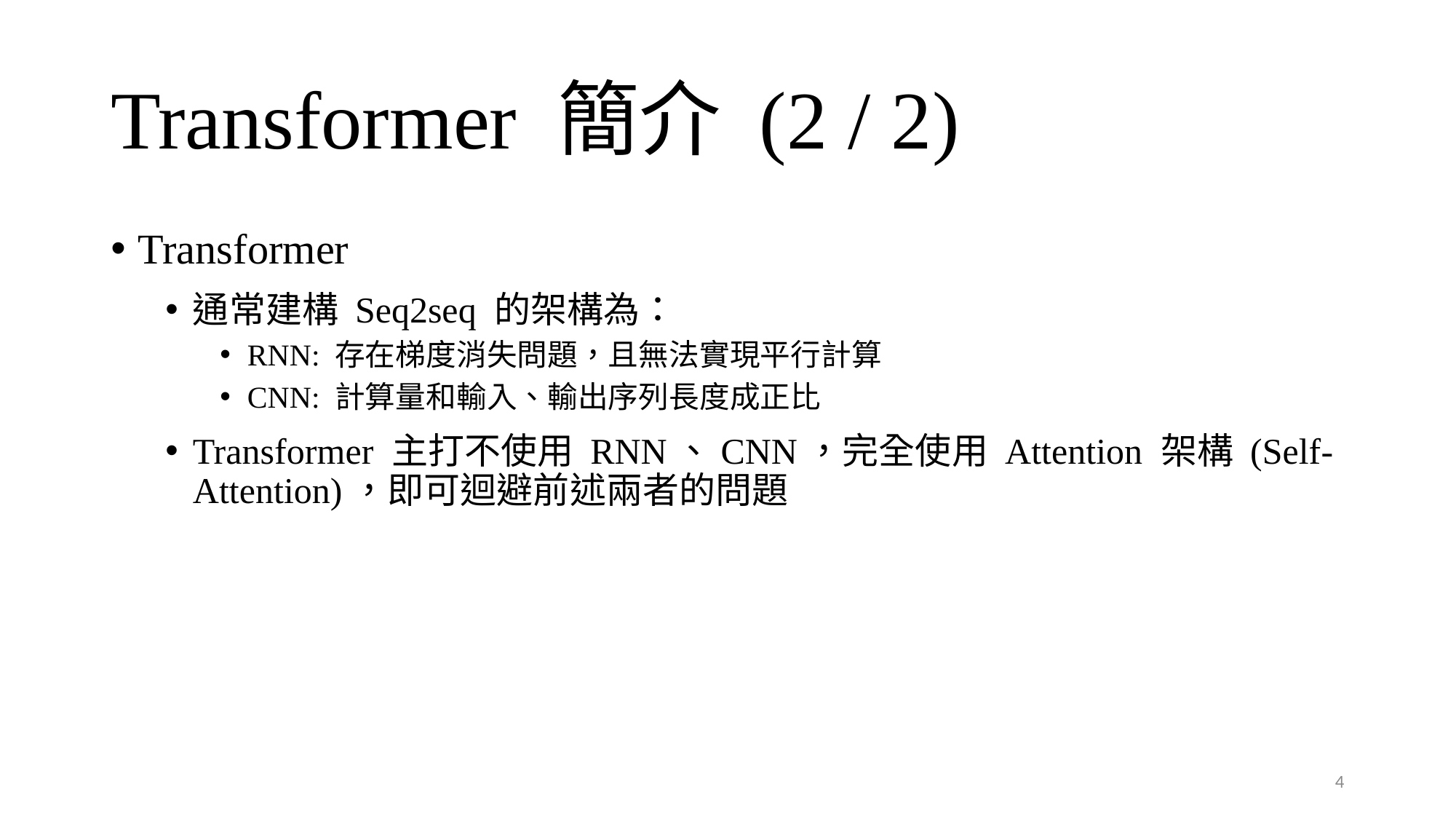

# Transformer 簡介 (2 / 2)
Transformer
通常建構 Seq2seq 的架構為：
RNN: 存在梯度消失問題，且無法實現平行計算
CNN: 計算量和輸入、輸出序列長度成正比
Transformer 主打不使用 RNN、CNN，完全使用 Attention 架構 (Self-Attention)，即可迴避前述兩者的問題
4